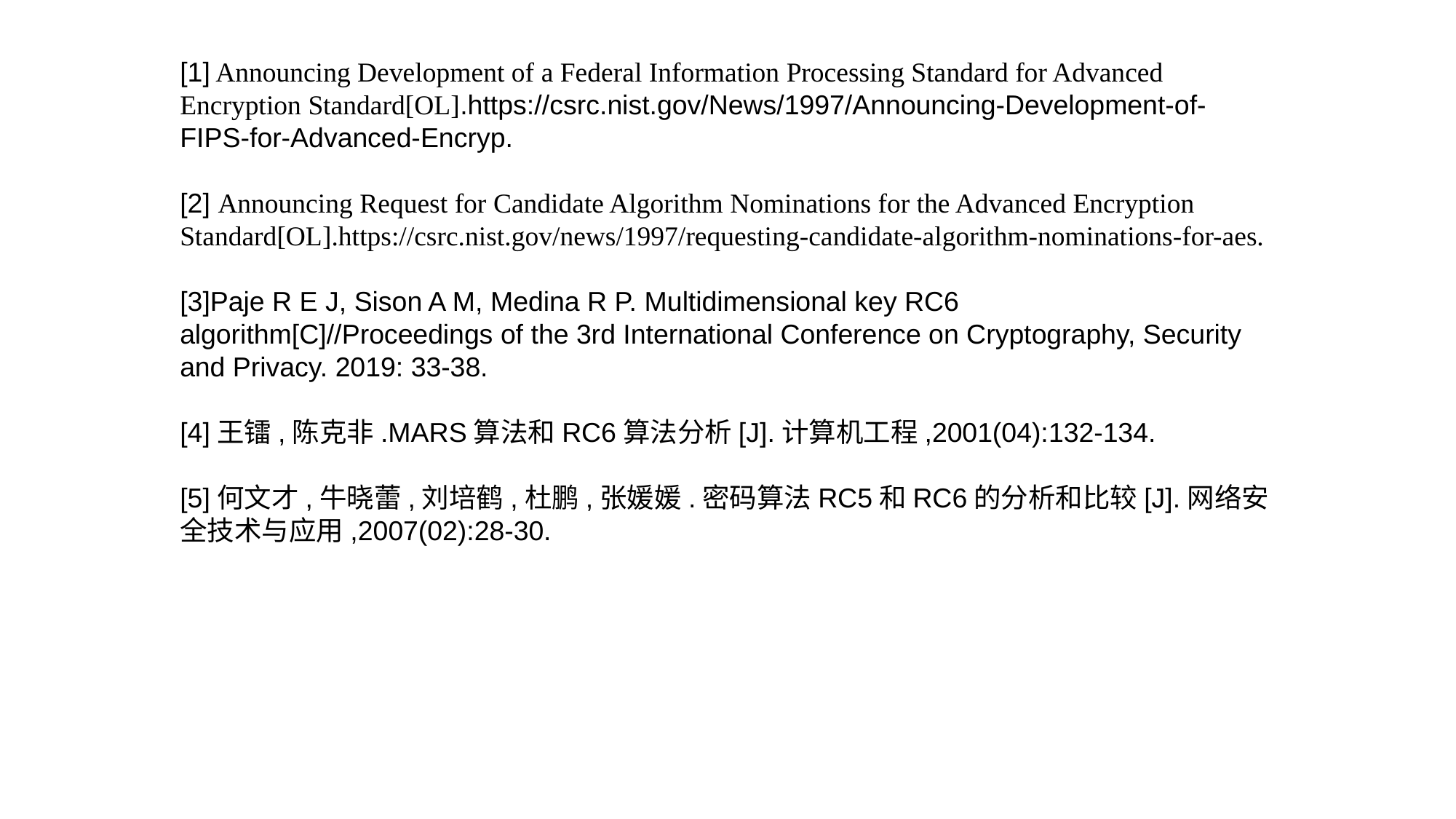

[1] Announcing Development of a Federal Information Processing Standard for Advanced Encryption Standard[OL].https://csrc.nist.gov/News/1997/Announcing-Development-of-FIPS-for-Advanced-Encryp.

[2] Announcing Request for Candidate Algorithm Nominations for the Advanced Encryption Standard[OL].https://csrc.nist.gov/news/1997/requesting-candidate-algorithm-nominations-for-aes.

[3]Paje R E J, Sison A M, Medina R P. Multidimensional key RC6 algorithm[C]//Proceedings of the 3rd International Conference on Cryptography, Security and Privacy. 2019: 33-38.

[4]王镭,陈克非.MARS算法和RC6算法分析[J].计算机工程,2001(04):132-134.

[5]何文才,牛晓蕾,刘培鹤,杜鹏,张媛媛.密码算法RC5和RC6的分析和比较[J].网络安全技术与应用,2007(02):28-30.